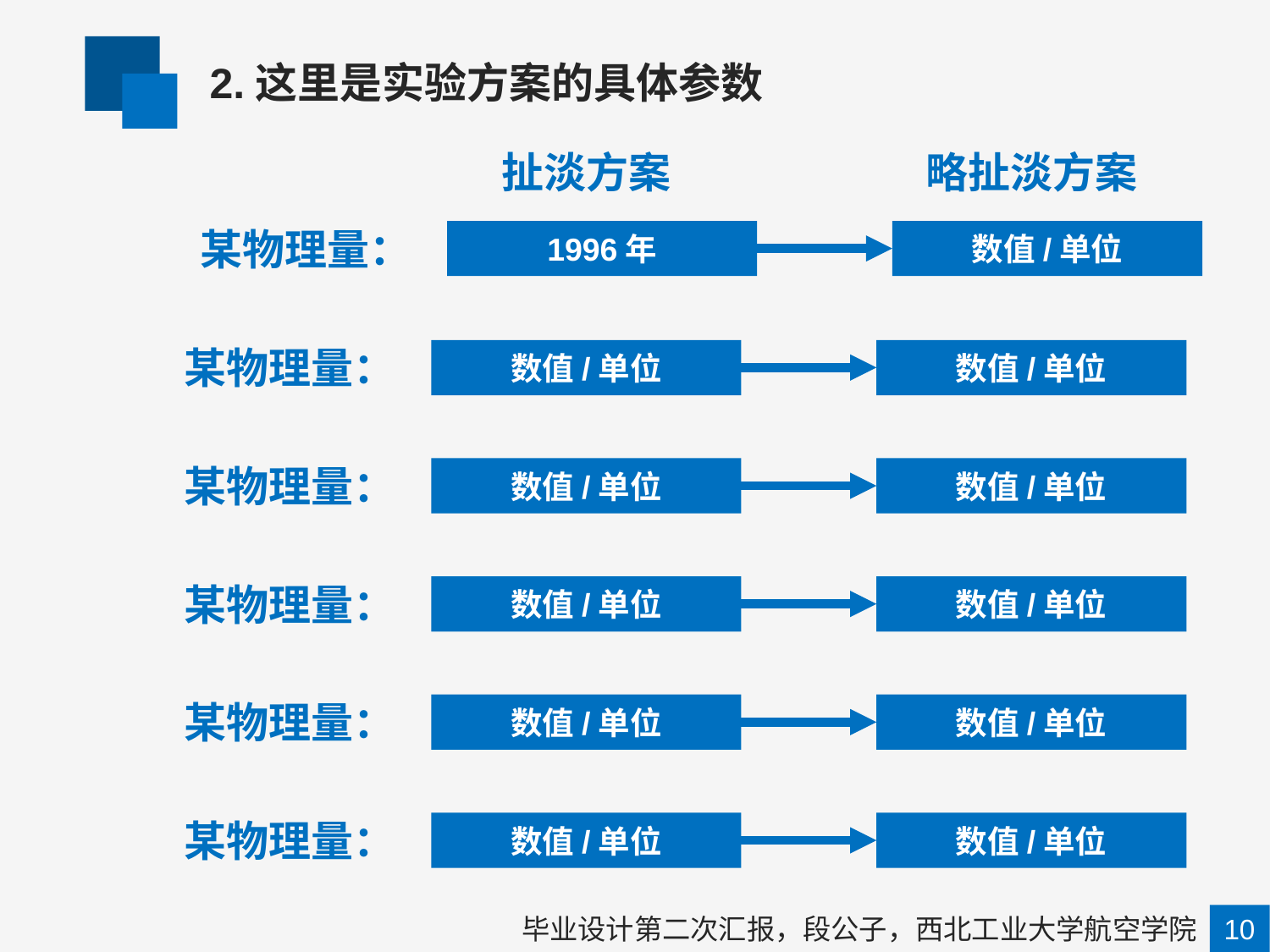

2.这里是实验方案的具体参数
扯淡方案
略扯淡方案
某物理量：
1996年
数值/单位
某物理量：
数值/单位
数值/单位
某物理量：
数值/单位
数值/单位
某物理量：
数值/单位
数值/单位
某物理量：
数值/单位
数值/单位
某物理量：
数值/单位
数值/单位
毕业设计第二次汇报，段公子，西北工业大学航空学院
10